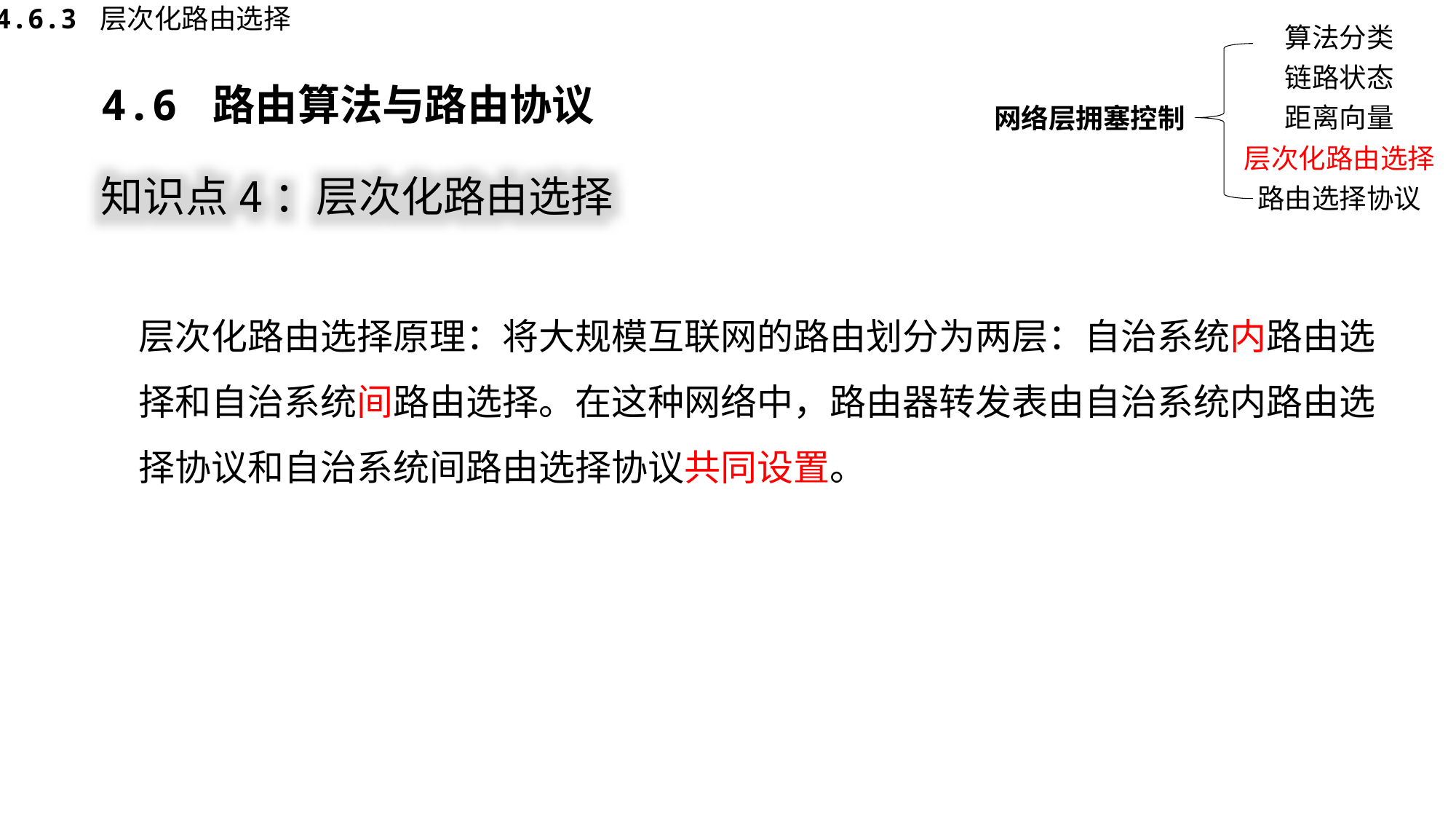

4.6.3 层次化路由选择
算法分类

链路状态
网络层拥塞控制
距离向量
层次化路由选择
路由选择协议
4.6 路由算法与路由协议
知识点4：层次化路由选择
层次化路由选择原理：将大规模互联网的路由划分为两层：自治系统内路由选择和自治系统间路由选择。在这种网络中，路由器转发表由自治系统内路由选择协议和自治系统间路由选择协议共同设置。